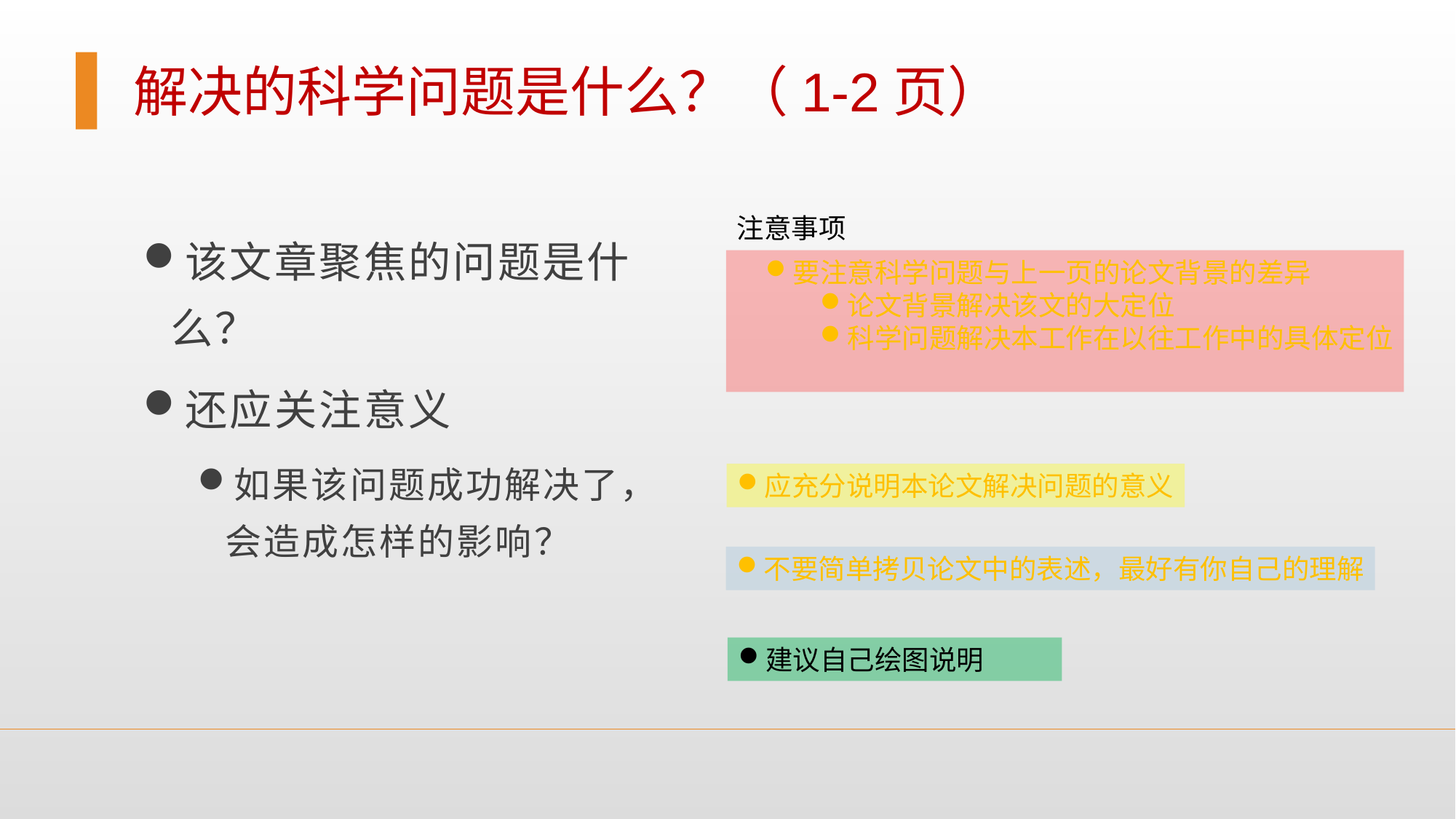

解决的科学问题是什么？（1-2页）
注意事项
该文章聚焦的问题是什么？
还应关注意义
如果该问题成功解决了，会造成怎样的影响？
要注意科学问题与上一页的论文背景的差异
论文背景解决该文的大定位
科学问题解决本工作在以往工作中的具体定位
应充分说明本论文解决问题的意义
不要简单拷贝论文中的表述，最好有你自己的理解
建议自己绘图说明